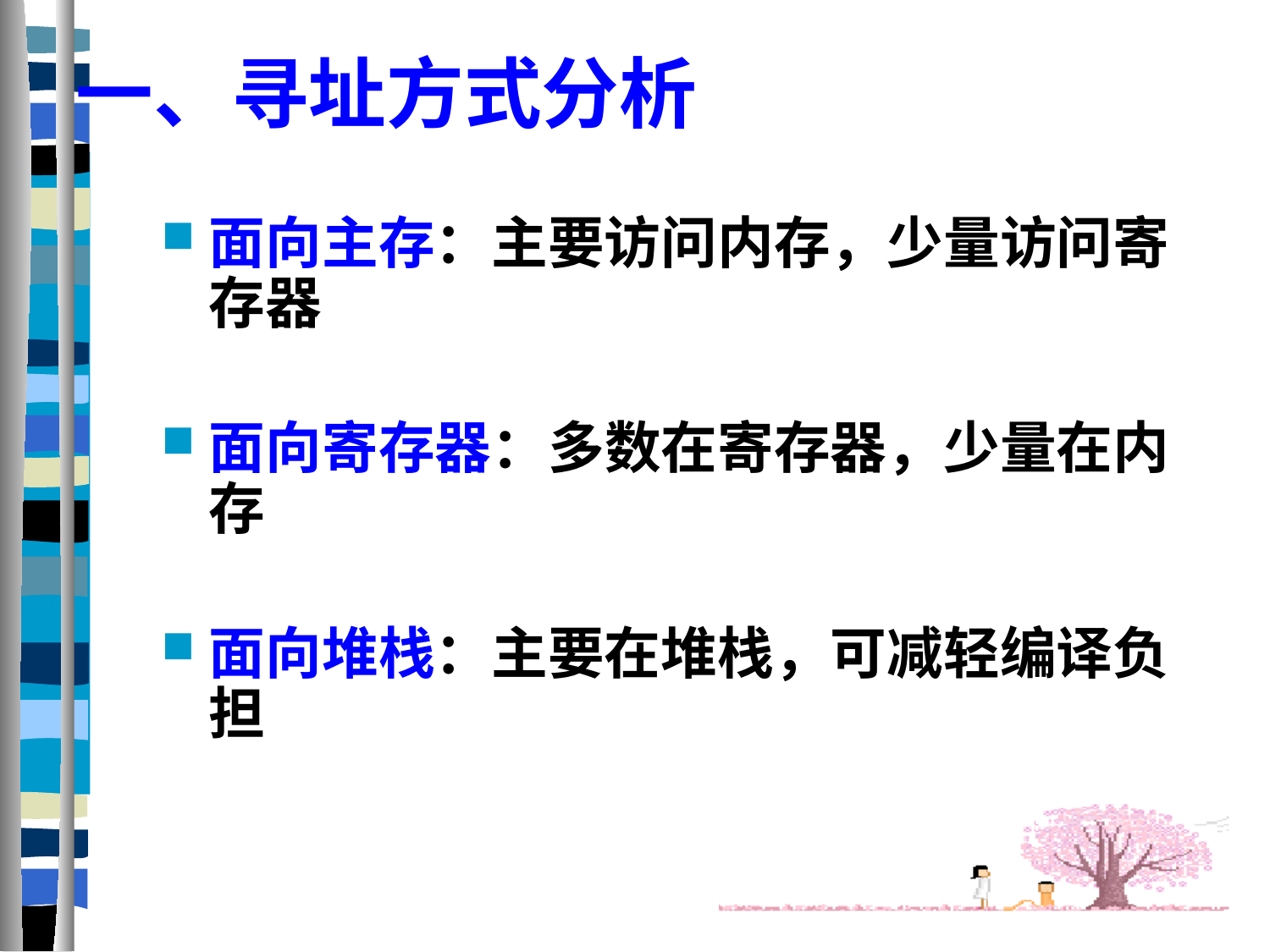

# 一、寻址方式分析
面向主存：主要访问内存，少量访问寄存器

面向寄存器：多数在寄存器，少量在内存

面向堆栈：主要在堆栈，可减轻编译负担